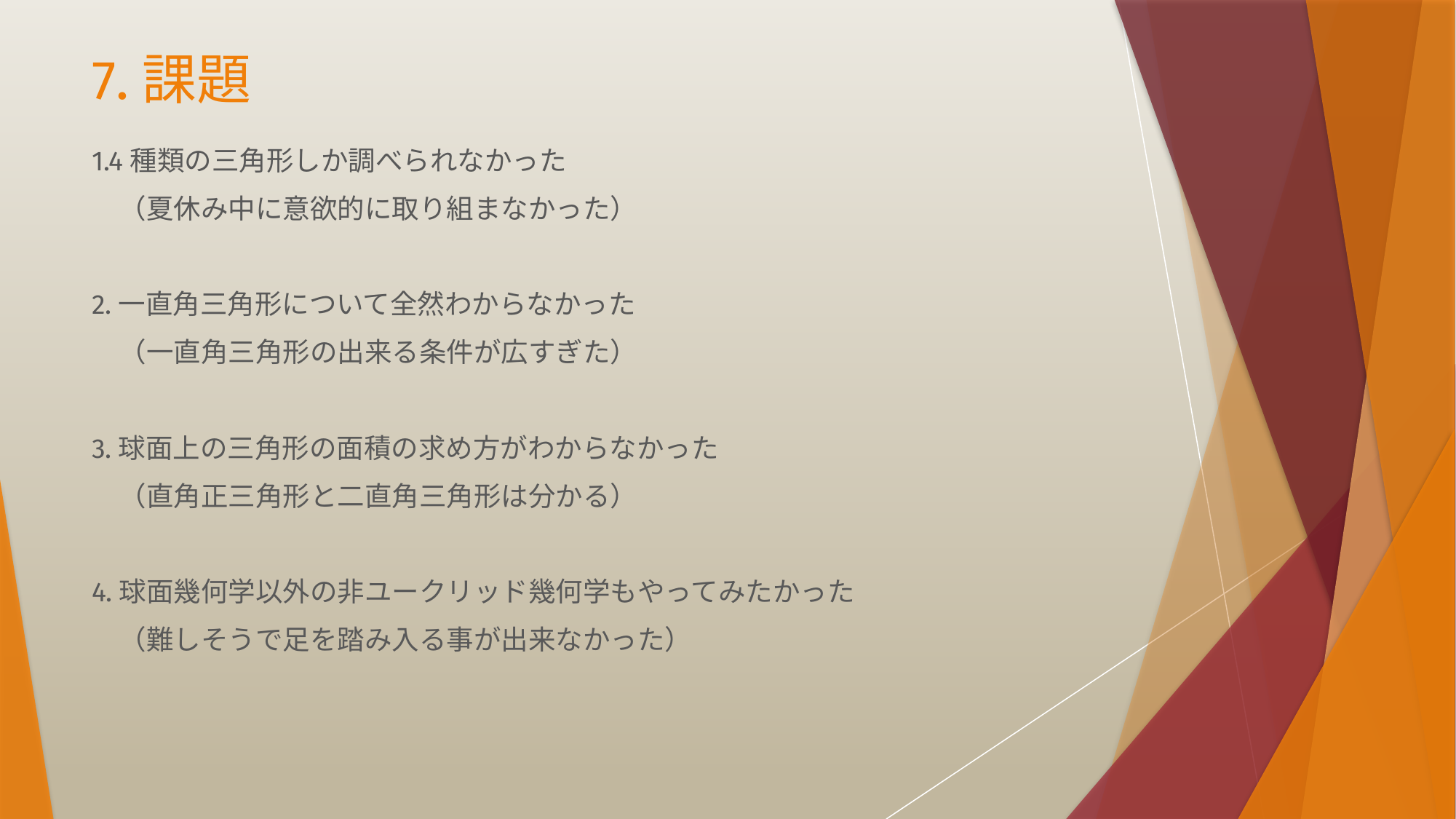

# 7.課題
1.4種類の三角形しか調べられなかった
　（夏休み中に意欲的に取り組まなかった）

2.一直角三角形について全然わからなかった
　（一直角三角形の出来る条件が広すぎた）

3.球面上の三角形の面積の求め方がわからなかった
　（直角正三角形と二直角三角形は分かる）

4.球面幾何学以外の非ユークリッド幾何学もやってみたかった
　（難しそうで足を踏み入る事が出来なかった）